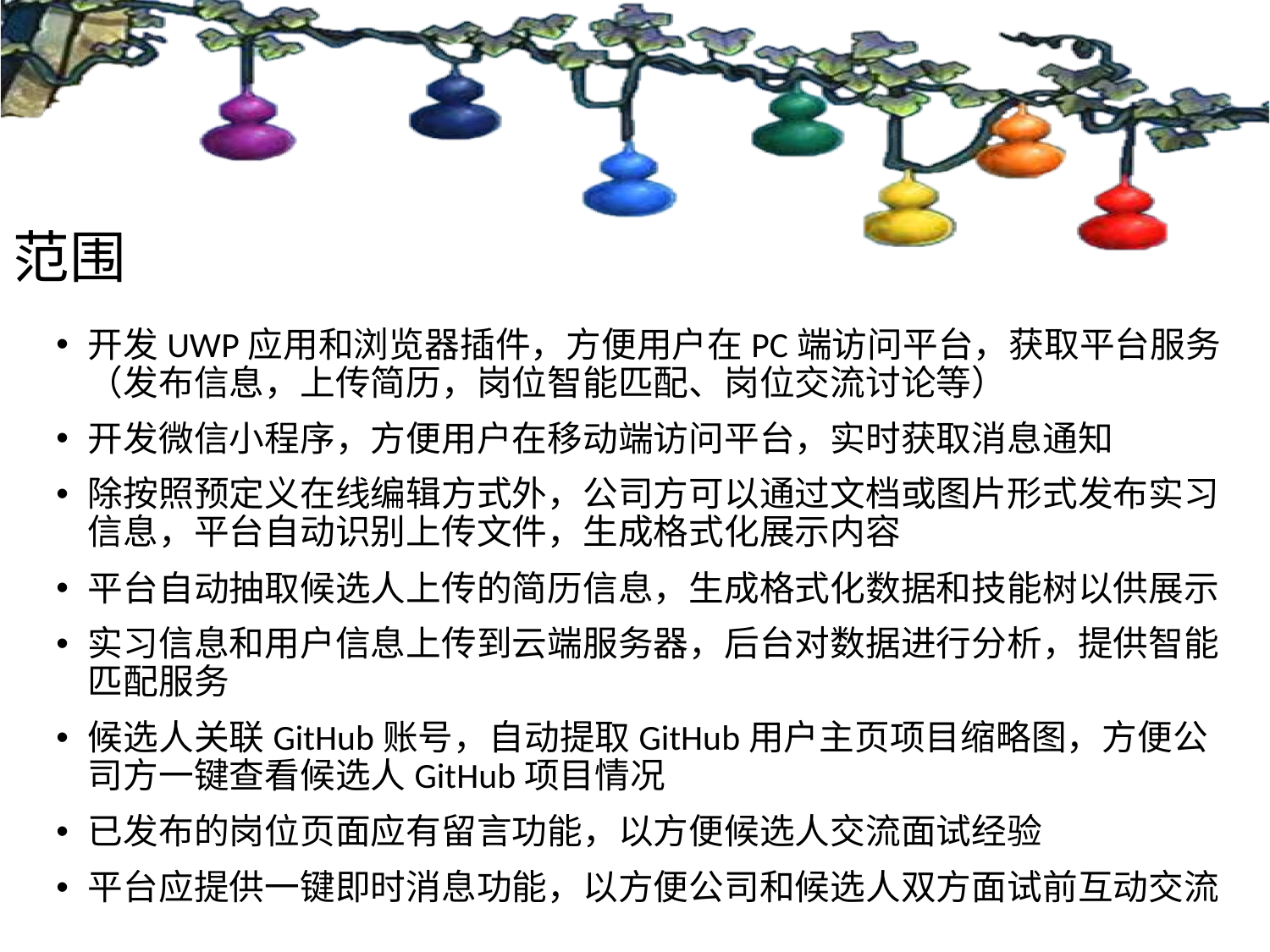

范围
开发UWP应用和浏览器插件，方便用户在PC端访问平台，获取平台服务（发布信息，上传简历，岗位智能匹配、岗位交流讨论等）
开发微信小程序，方便用户在移动端访问平台，实时获取消息通知
除按照预定义在线编辑方式外，公司方可以通过文档或图片形式发布实习信息，平台自动识别上传文件，生成格式化展示内容
平台自动抽取候选人上传的简历信息，生成格式化数据和技能树以供展示
实习信息和用户信息上传到云端服务器，后台对数据进行分析，提供智能匹配服务
候选人关联GitHub账号，自动提取GitHub用户主页项目缩略图，方便公司方一键查看候选人GitHub项目情况
已发布的岗位页面应有留言功能，以方便候选人交流面试经验
平台应提供一键即时消息功能，以方便公司和候选人双方面试前互动交流